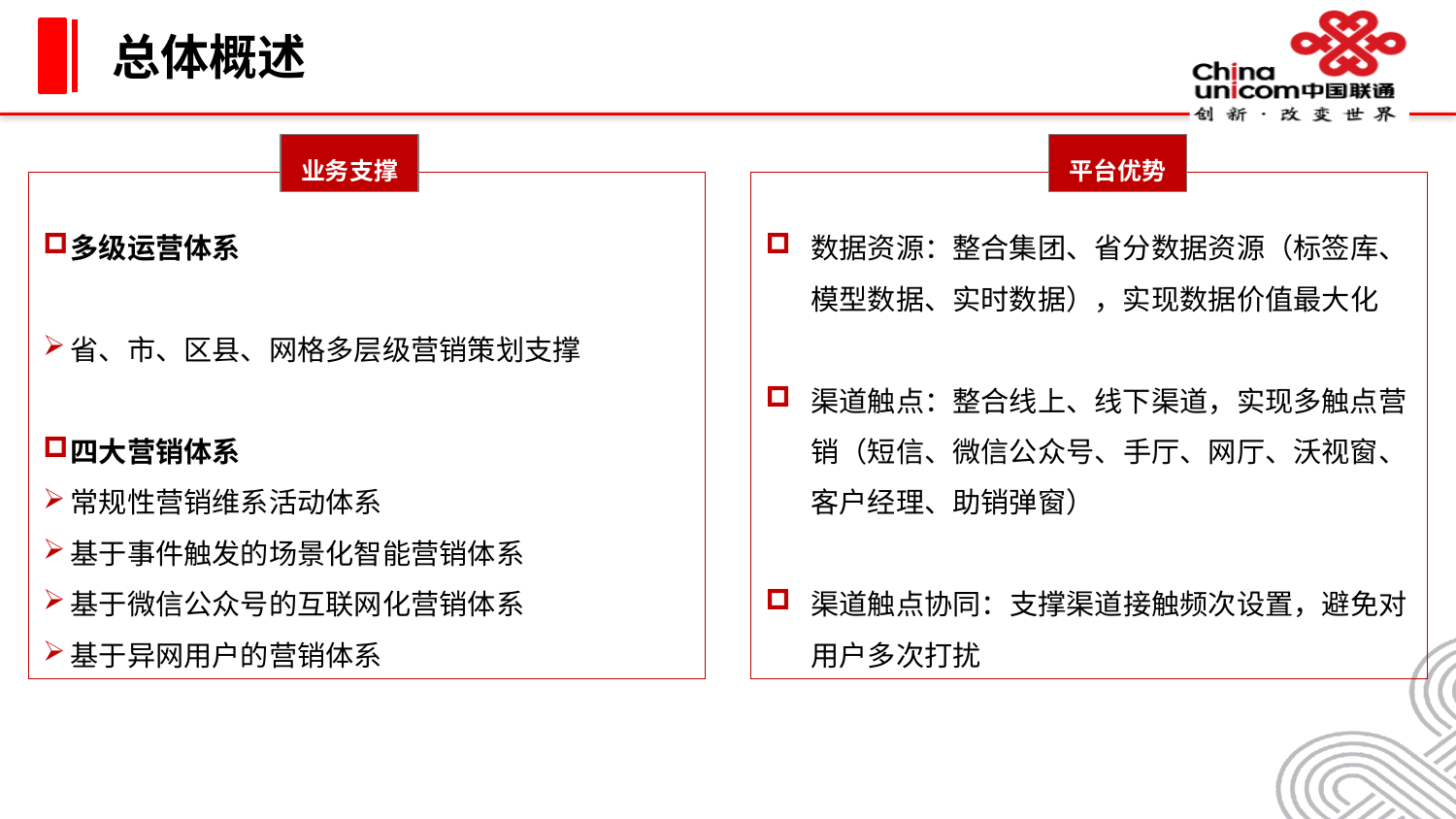

# 总体概述
业务支撑
平台优势

多级运营体系

省、市、区县、网格多层级营销策划支撑

四大营销体系
常规性营销维系活动体系
基于事件触发的场景化智能营销体系
基于微信公众号的互联网化营销体系
基于异网用户的营销体系

数据资源：整合集团、省分数据资源（标签库、模型数据、实时数据），实现数据价值最大化

渠道触点：整合线上、线下渠道，实现多触点营销（短信、微信公众号、手厅、网厅、沃视窗、客户经理、助销弹窗）

渠道触点协同：支撑渠道接触频次设置，避免对用户多次打扰